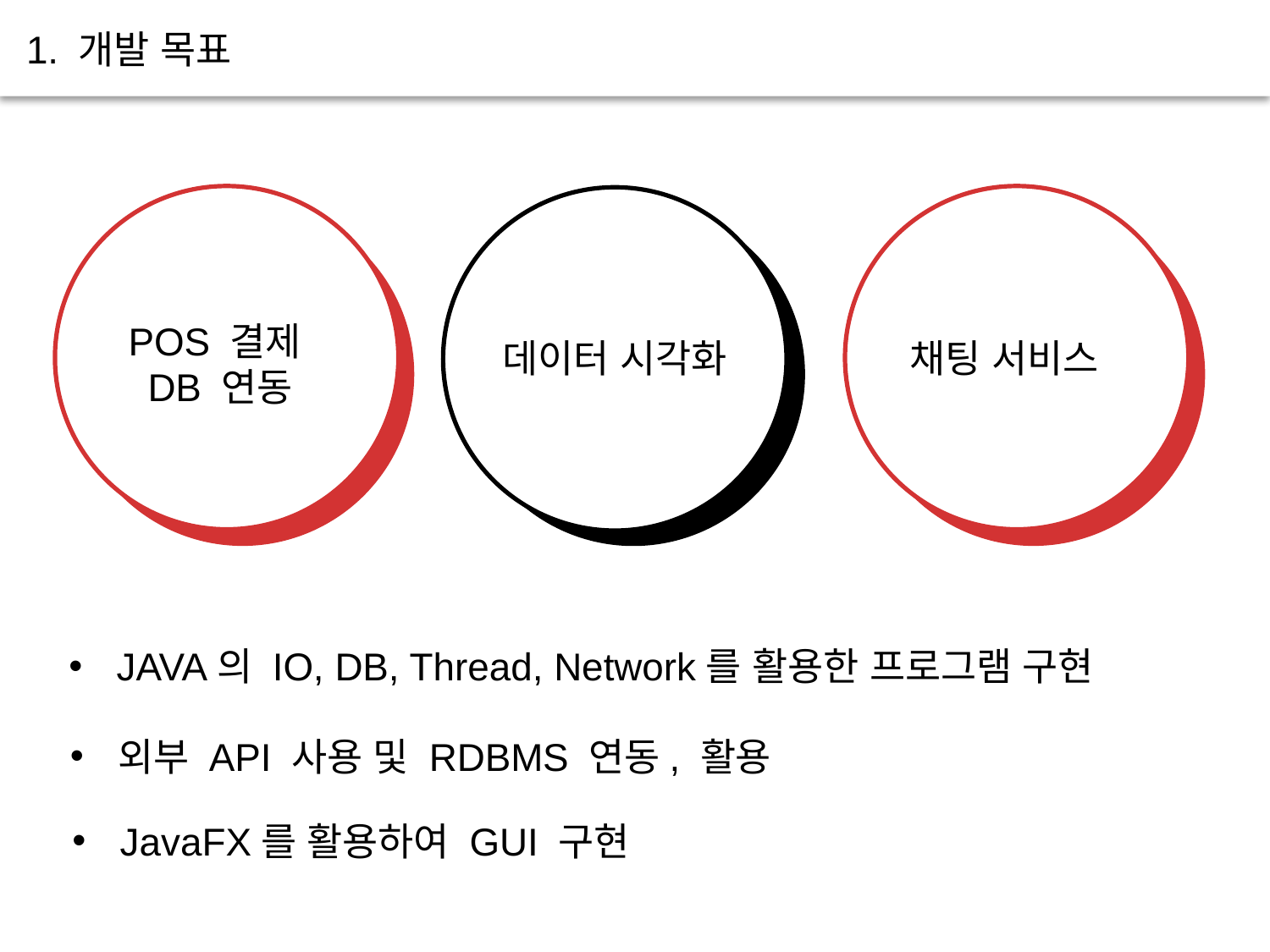

1. 개발 목표

POS 결제
DB 연동
데이터 시각화
채팅 서비스
JAVA의 IO, DB, Thread, Network를 활용한 프로그램 구현
외부 API 사용 및 RDBMS 연동, 활용
JavaFX를 활용하여 GUI 구현